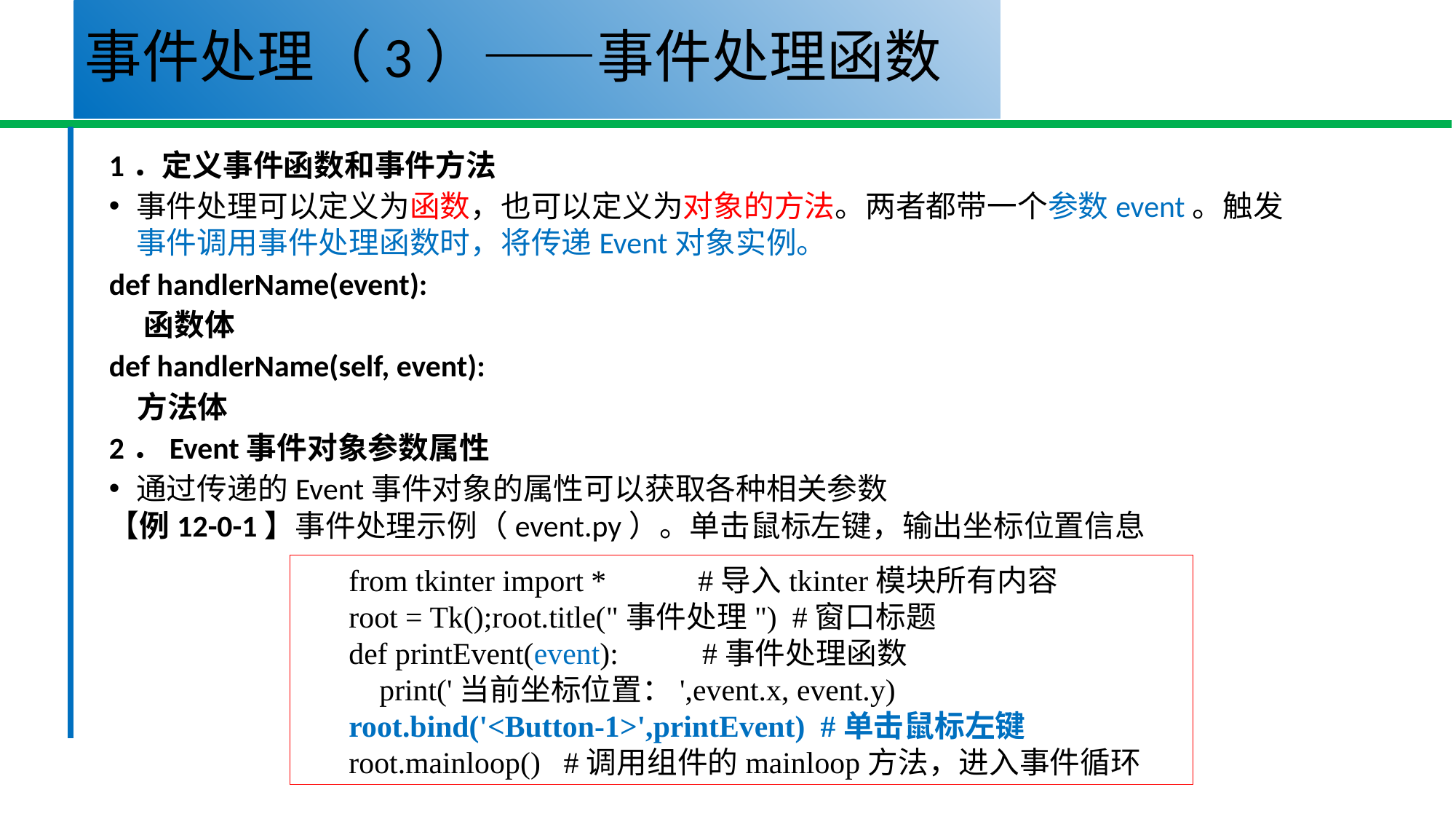

# 事件处理（3）——事件处理函数
1．定义事件函数和事件方法
事件处理可以定义为函数，也可以定义为对象的方法。两者都带一个参数event。触发事件调用事件处理函数时，将传递Event对象实例。
def handlerName(event):
    函数体
def handlerName(self, event):
   方法体
2．Event事件对象参数属性
通过传递的Event事件对象的属性可以获取各种相关参数
【例12-0-1】事件处理示例（event.py）。单击鼠标左键，输出坐标位置信息
from tkinter import *            #导入tkinter模块所有内容
root = Tk();root.title("事件处理")  #窗口标题
def printEvent(event):           #事件处理函数
    print('当前坐标位置：',event.x, event.y)
root.bind('<Button-1>',printEvent)  #单击鼠标左键
root.mainloop()   #调用组件的mainloop方法，进入事件循环